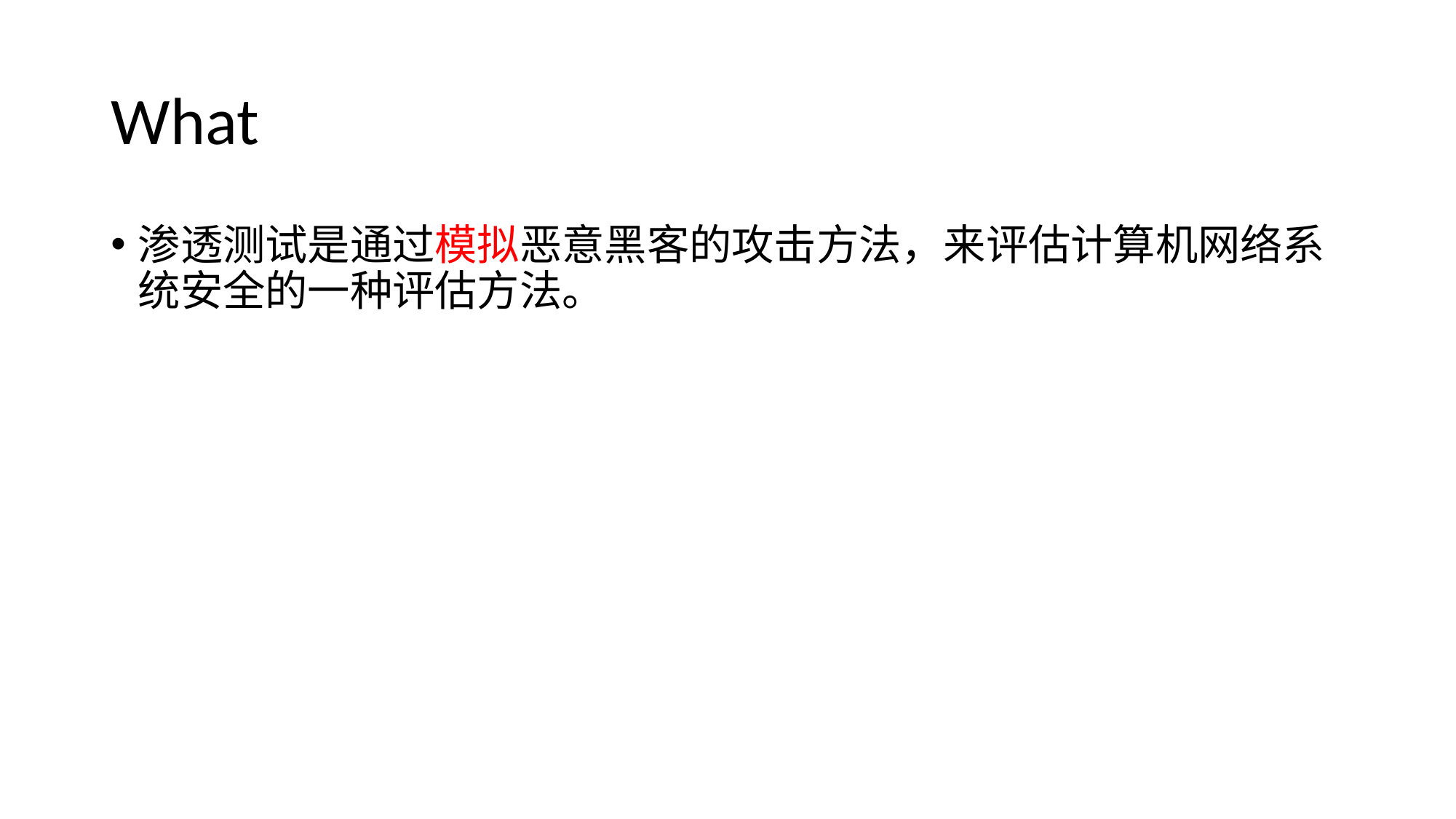

# What
渗透测试是通过模拟恶意黑客的攻击方法，来评估计算机网络系统安全的一种评估方法。